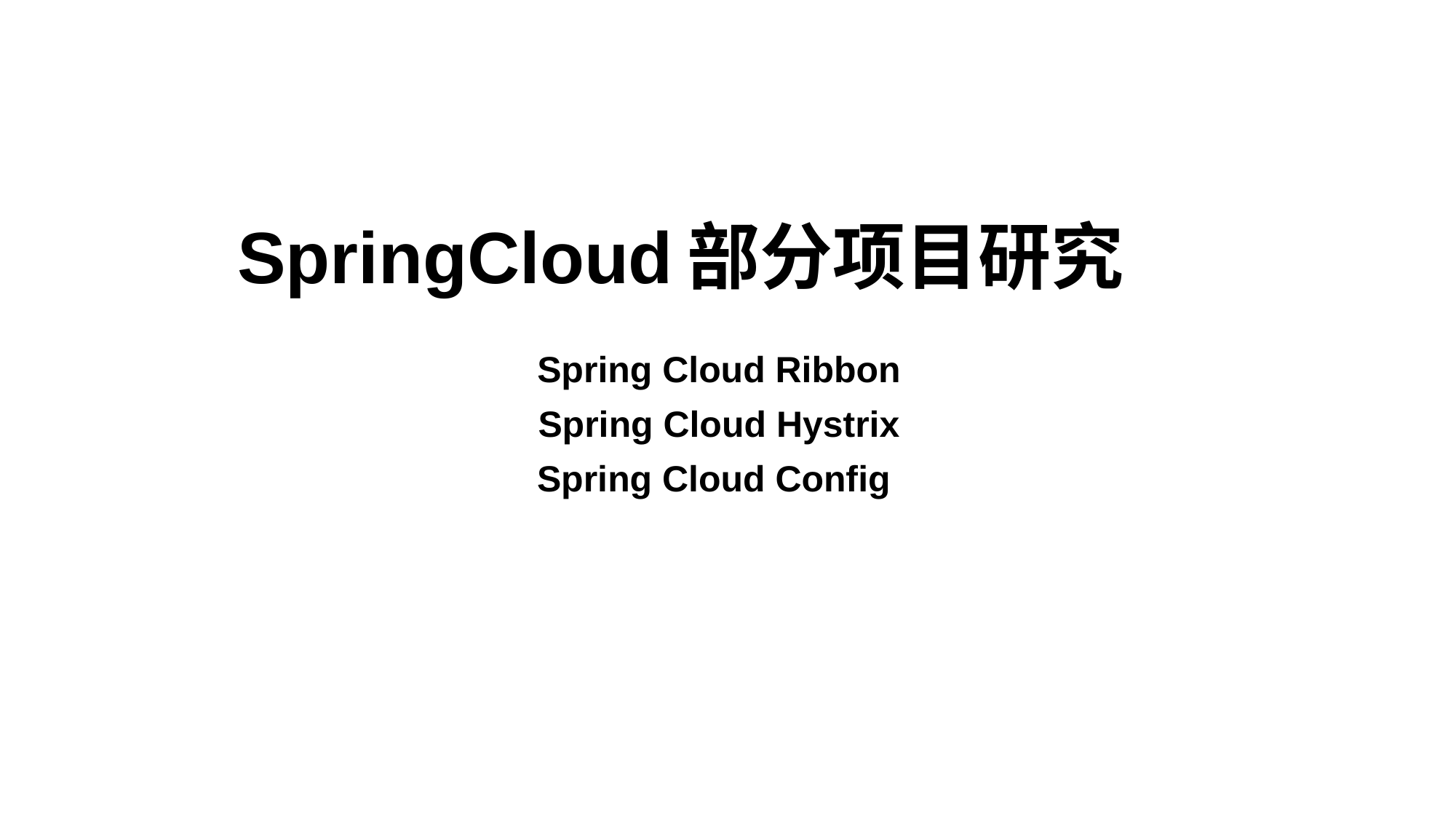

# SpringCloud部分项目研究
Spring Cloud Ribbon
Spring Cloud Hystrix
Spring Cloud Config